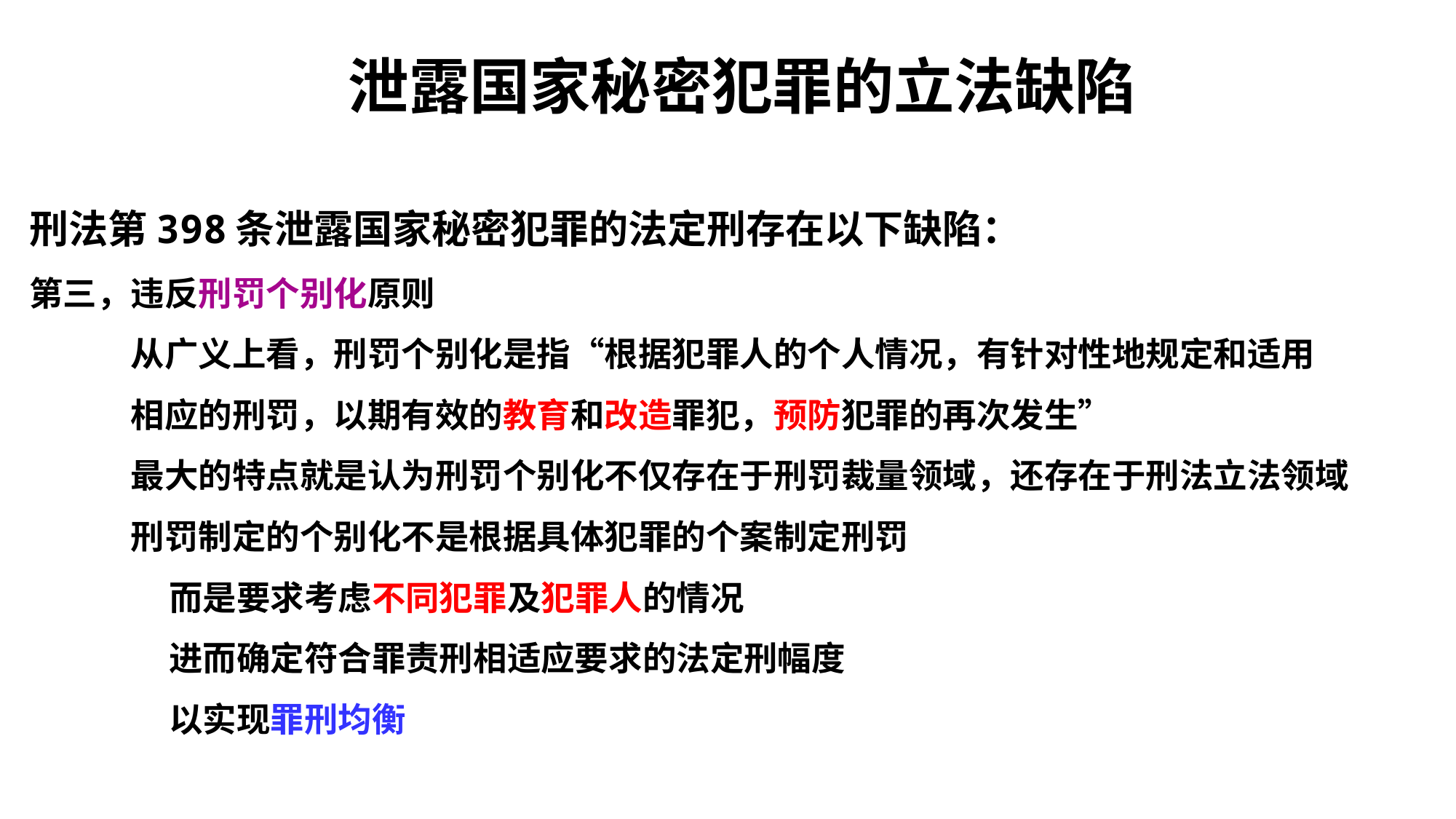

# 泄露国家秘密犯罪的立法缺陷
刑法第398条泄露国家秘密犯罪的法定刑存在以下缺陷：
第三，违反刑罚个别化原则
	从广义上看，刑罚个别化是指“根据犯罪人的个人情况，有针对性地规定和适用
			相应的刑罚，以期有效的教育和改造罪犯，预防犯罪的再次发生”
	最大的特点就是认为刑罚个别化不仅存在于刑罚裁量领域，还存在于刑法立法领域
	刑罚制定的个别化不是根据具体犯罪的个案制定刑罚
			    而是要求考虑不同犯罪及犯罪人的情况
			    进而确定符合罪责刑相适应要求的法定刑幅度
			    以实现罪刑均衡